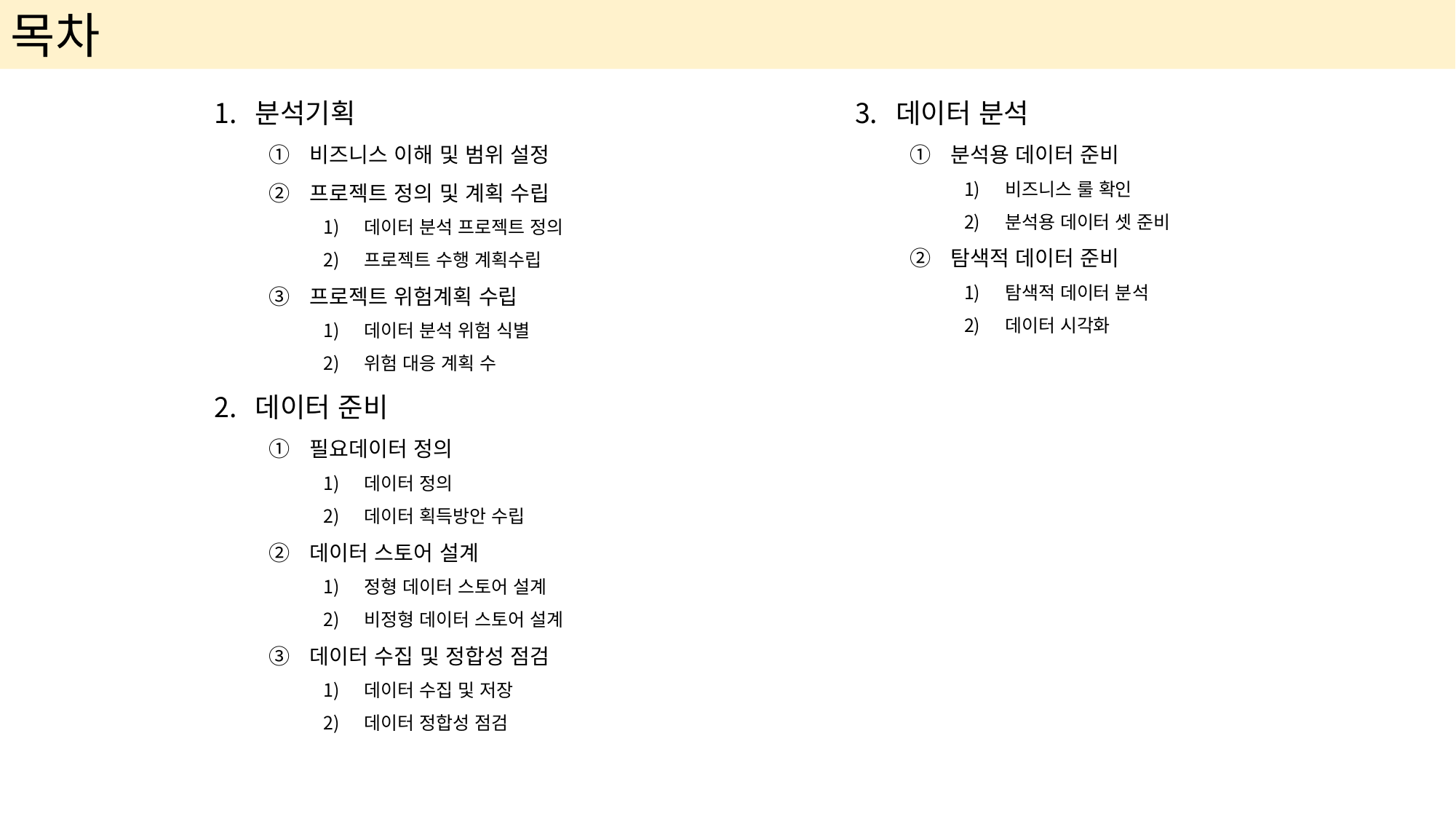

목차
분석기획
비즈니스 이해 및 범위 설정
프로젝트 정의 및 계획 수립
데이터 분석 프로젝트 정의
프로젝트 수행 계획수립
프로젝트 위험계획 수립
데이터 분석 위험 식별
위험 대응 계획 수
데이터 준비
필요데이터 정의
데이터 정의
데이터 획득방안 수립
데이터 스토어 설계
정형 데이터 스토어 설계
비정형 데이터 스토어 설계
데이터 수집 및 정합성 점검
데이터 수집 및 저장
데이터 정합성 점검
데이터 분석
분석용 데이터 준비
비즈니스 룰 확인
분석용 데이터 셋 준비
탐색적 데이터 준비
탐색적 데이터 분석
데이터 시각화